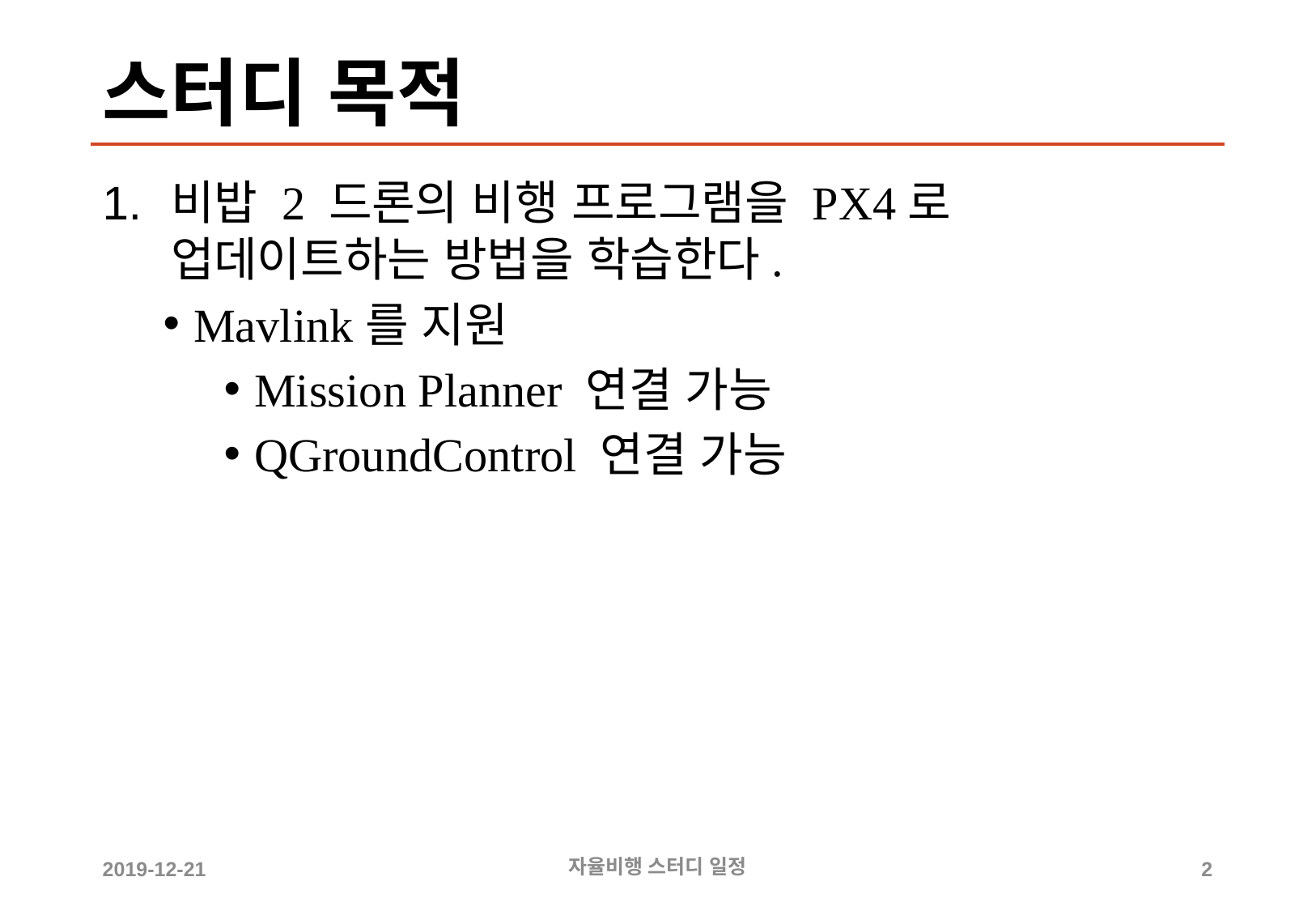

# 스터디 목적
비밥 2 드론의 비행 프로그램을 PX4로 업데이트하는 방법을 학습한다.
Mavlink를 지원
Mission Planner 연결 가능
QGroundControl 연결 가능
2019-12-21
자율비행 스터디 일정
2